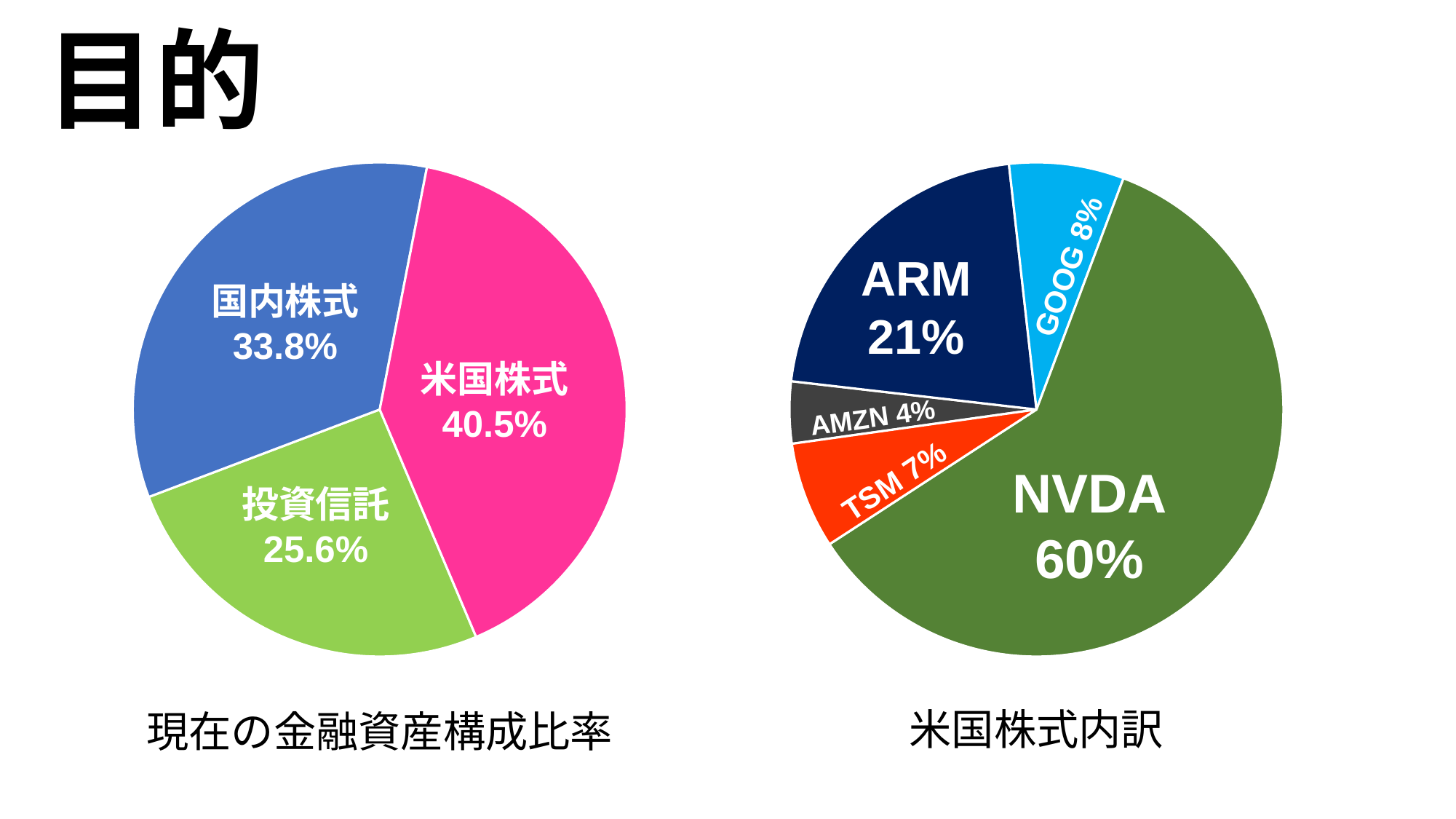

目的

### Chart

| Category |  |
|---|---|
| AMZN アマゾンドットコム | 4.050586671595941 |
| ARM アーム ホールディングス | 21.391287508692248 |
| GOOGL アルファベット A | 7.515381974702263 |
| NVDA エヌビディア | 60.08102493684368 |
| TSM 台湾セミコンダクター ADR | 6.961718908165871 |
GOOG 8%
ARM
21%
AMZN 4%
NVDA
60%
TSM 7%

### Chart

| Category |  |
|---|---|
| 投資信託 | 25.6 |
| 国内株式 | 33.8 |
| 米国株式 | 40.5 |
国内株式
33.8%
米国株式
40.5%
投資信託
25.6%
米国株式内訳
現在の金融資産構成比率